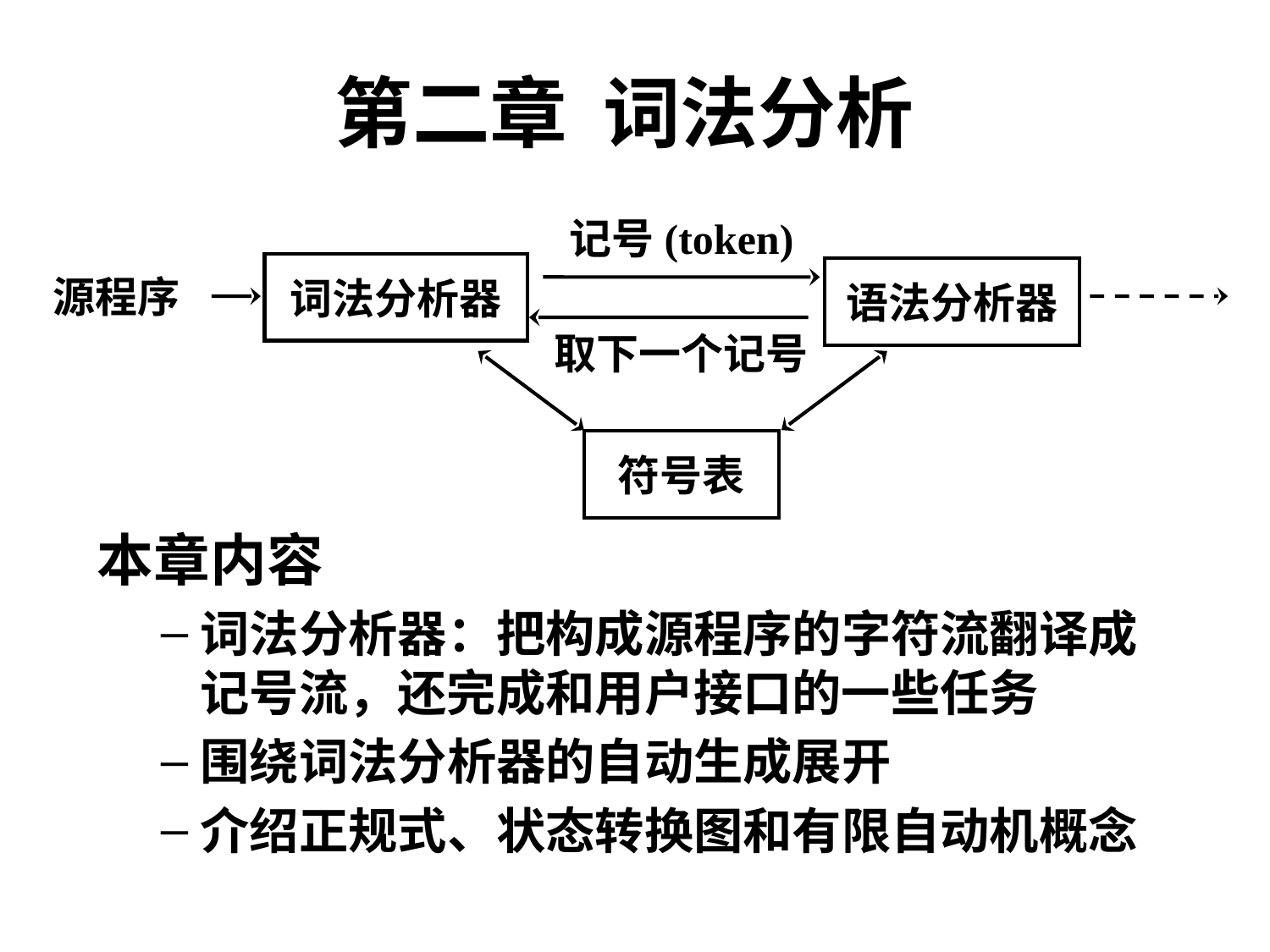

# 第二章  词法分析

记号(token)
词法分析器
语法分析器
源程序

取下一个记号

符号表
本章内容
词法分析器：把构成源程序的字符流翻译成记号流，还完成和用户接口的一些任务
围绕词法分析器的自动生成展开
介绍正规式、状态转换图和有限自动机概念